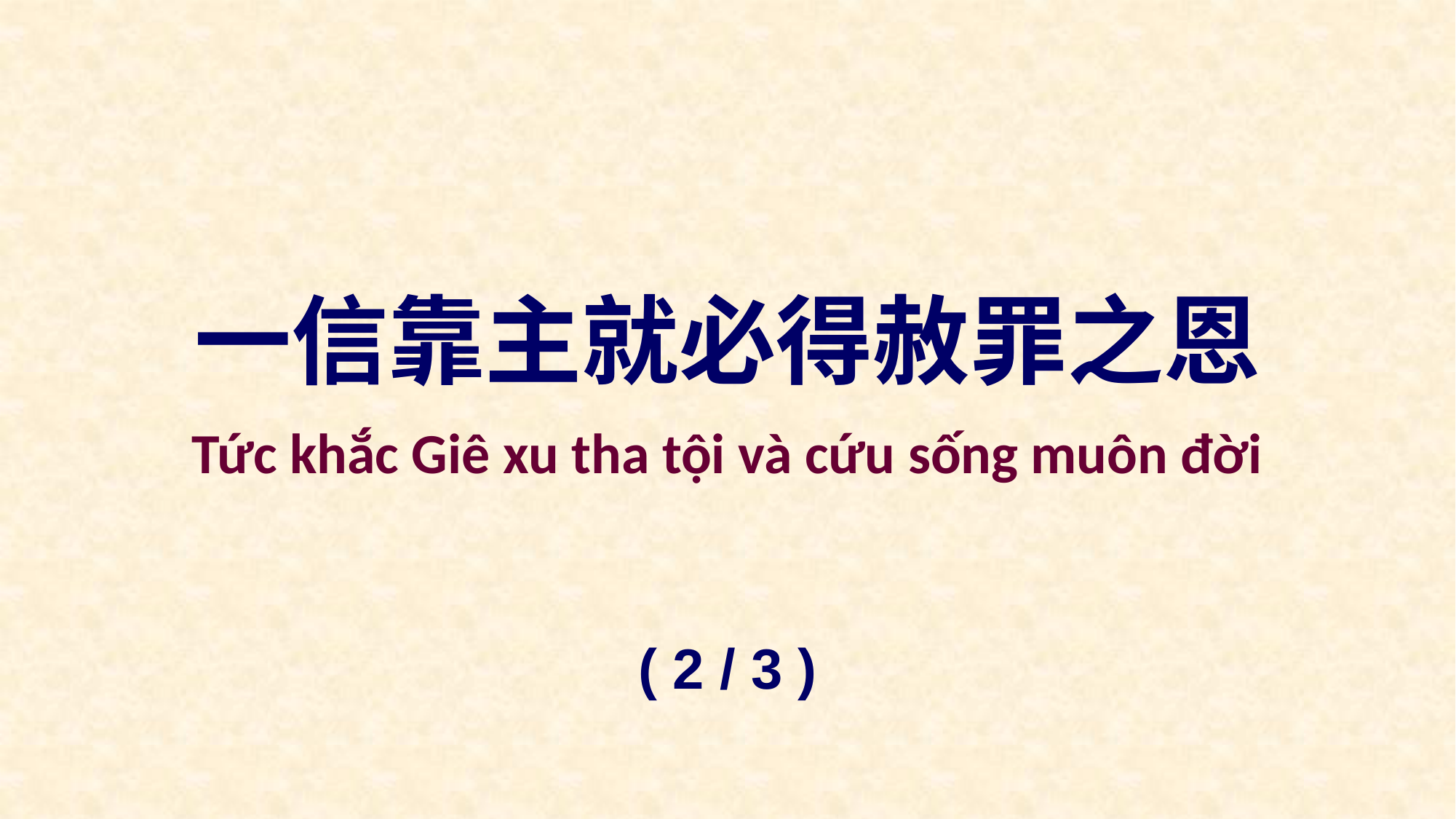

一信靠主就必得赦罪之恩
Tức khắc Giê xu tha tội và cứu sống muôn đời
( 2 / 3 )